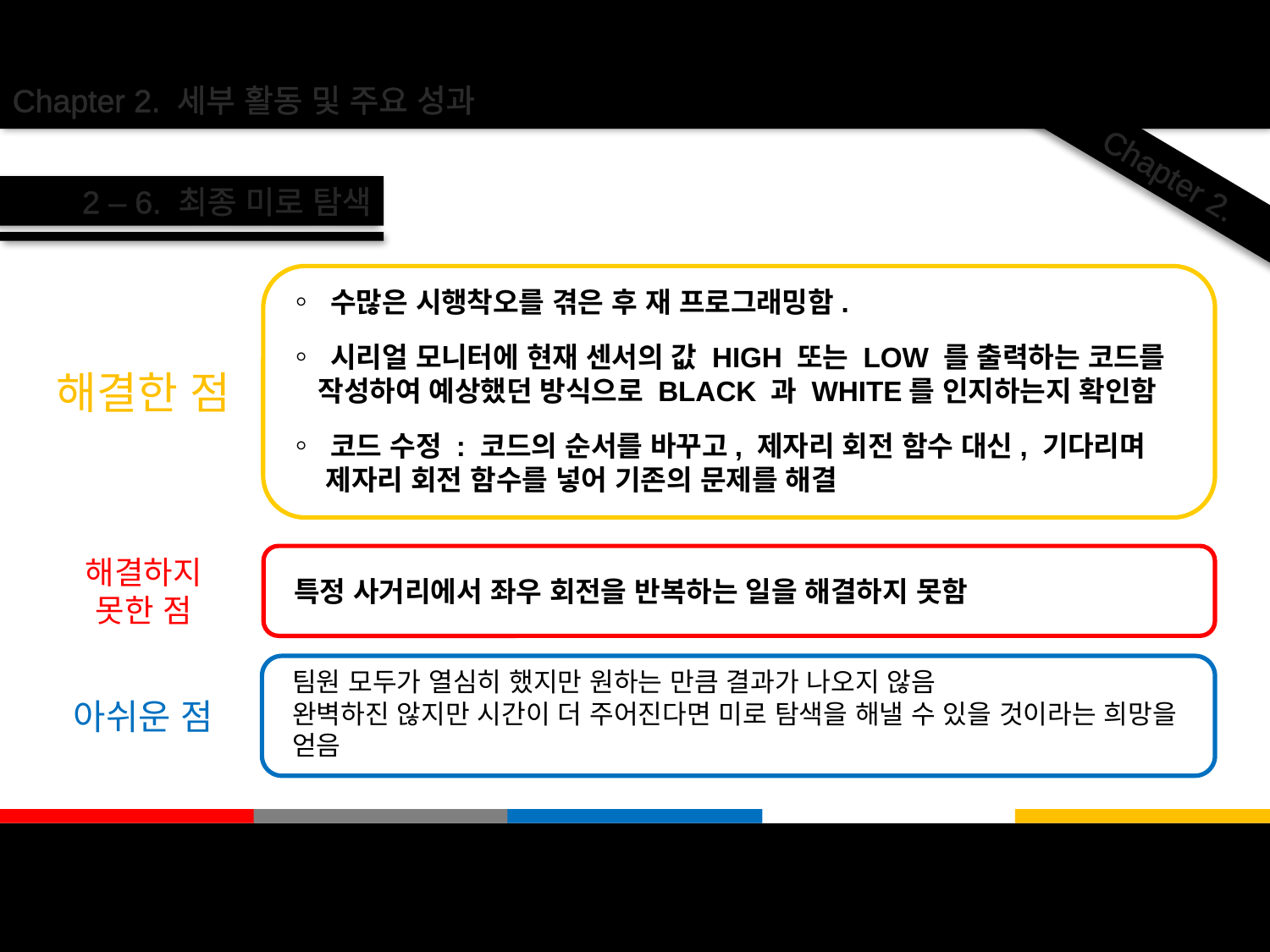

Chapter 2. 세부 활동 및 주요 성과
Chapter 2.
2 – 6. 최종 미로 탐색

◦ 수많은 시행착오를 겪은 후 재 프로그래밍함.

◦ 시리얼 모니터에 현재 센서의 값 HIGH 또는 LOW 를 출력하는 코드를
   작성하여 예상했던 방식으로 BLACK 과 WHITE를 인지하는지 확인함

◦ 코드 수정 : 코드의 순서를 바꾸고, 제자리 회전 함수 대신, 기다리며
    제자리 회전 함수를 넣어 기존의 문제를 해결
해결한 점
해결하지
못한 점

특정 사거리에서 좌우 회전을 반복하는 일을 해결하지 못함

팀원 모두가 열심히 했지만 원하는 만큼 결과가 나오지 않음
완벽하진 않지만 시간이 더 주어진다면 미로 탐색을 해낼 수 있을 것이라는 희망을 얻음
아쉬운 점